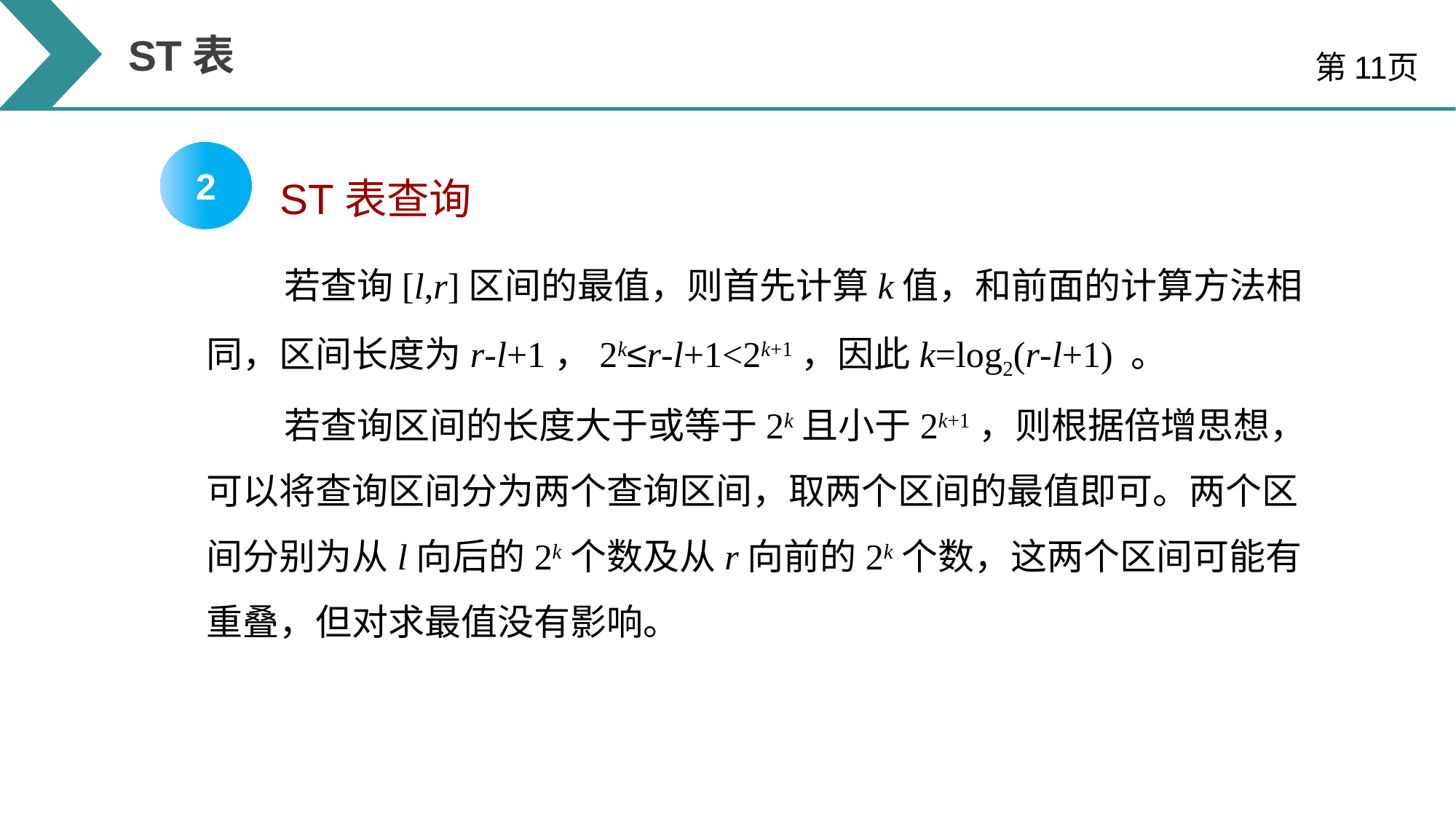

ST表
第11页
ST表查询
2
若查询[l,r]区间的最值，则首先计算k值，和前面的计算方法相同，区间长度为r-l+1，2k≤r-l+1<2k+1，因此k=log2(r-l+1) 。
若查询区间的长度大于或等于2k且小于2k+1，则根据倍增思想，可以将查询区间分为两个查询区间，取两个区间的最值即可。两个区间分别为从l向后的2k个数及从r向前的2k个数，这两个区间可能有重叠，但对求最值没有影响。